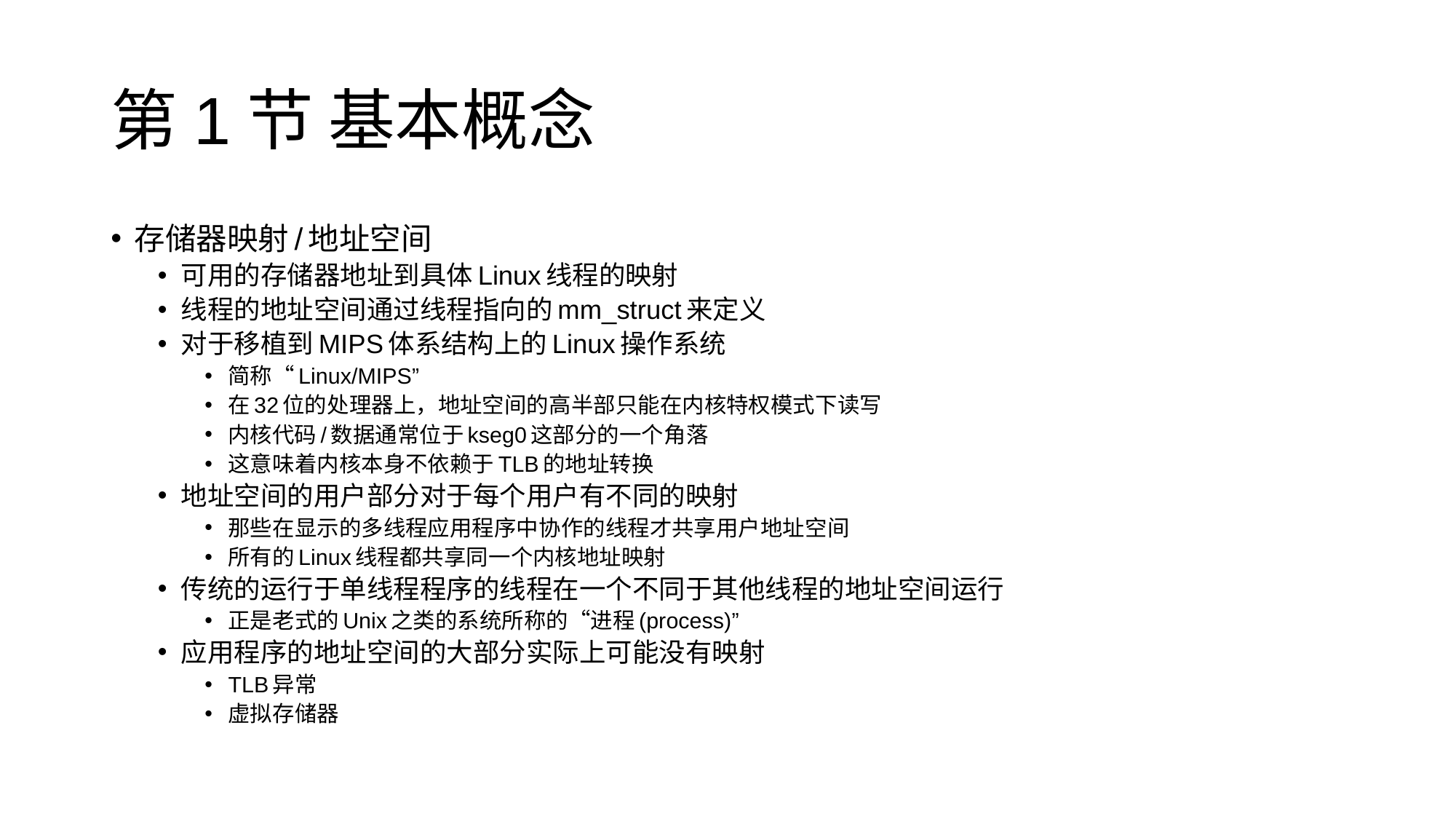

# 第1节 基本概念
存储器映射/地址空间
可用的存储器地址到具体Linux线程的映射
线程的地址空间通过线程指向的mm_struct来定义
对于移植到MIPS体系结构上的Linux操作系统
简称“Linux/MIPS”
在32位的处理器上，地址空间的高半部只能在内核特权模式下读写
内核代码/数据通常位于kseg0这部分的一个角落
这意味着内核本身不依赖于TLB的地址转换
地址空间的用户部分对于每个用户有不同的映射
那些在显示的多线程应用程序中协作的线程才共享用户地址空间
所有的Linux线程都共享同一个内核地址映射
传统的运行于单线程程序的线程在一个不同于其他线程的地址空间运行
正是老式的Unix之类的系统所称的“进程(process)”
应用程序的地址空间的大部分实际上可能没有映射
TLB异常
虚拟存储器